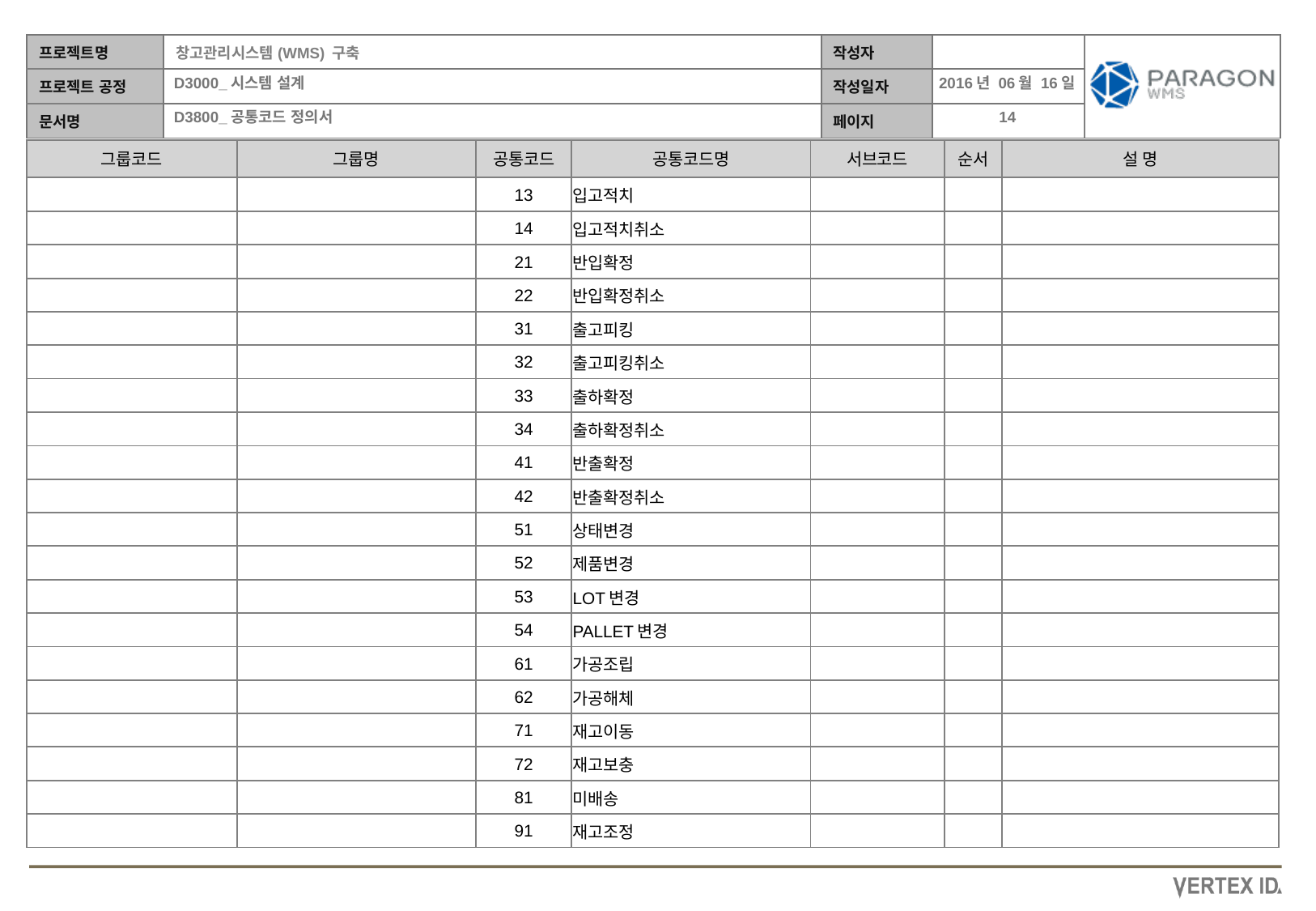

2016년 06월 16일
| 그룹코드 | 그룹명 | 공통코드 | 공통코드명 | 서브코드 | 순서 | 설 명 |
| --- | --- | --- | --- | --- | --- | --- |
|  |  | 13 | 입고적치 |  |  |  |
| --- | --- | --- | --- | --- | --- | --- |
|  |  | 14 | 입고적치취소 |  |  |  |
|  |  | 21 | 반입확정 |  |  |  |
|  |  | 22 | 반입확정취소 |  |  |  |
|  |  | 31 | 출고피킹 |  |  |  |
|  |  | 32 | 출고피킹취소 |  |  |  |
|  |  | 33 | 출하확정 |  |  |  |
|  |  | 34 | 출하확정취소 |  |  |  |
|  |  | 41 | 반출확정 |  |  |  |
|  |  | 42 | 반출확정취소 |  |  |  |
|  |  | 51 | 상태변경 |  |  |  |
|  |  | 52 | 제품변경 |  |  |  |
|  |  | 53 | LOT변경 |  |  |  |
|  |  | 54 | PALLET변경 |  |  |  |
|  |  | 61 | 가공조립 |  |  |  |
|  |  | 62 | 가공해체 |  |  |  |
|  |  | 71 | 재고이동 |  |  |  |
|  |  | 72 | 재고보충 |  |  |  |
|  |  | 81 | 미배송 |  |  |  |
|  |  | 91 | 재고조정 |  |  |  |